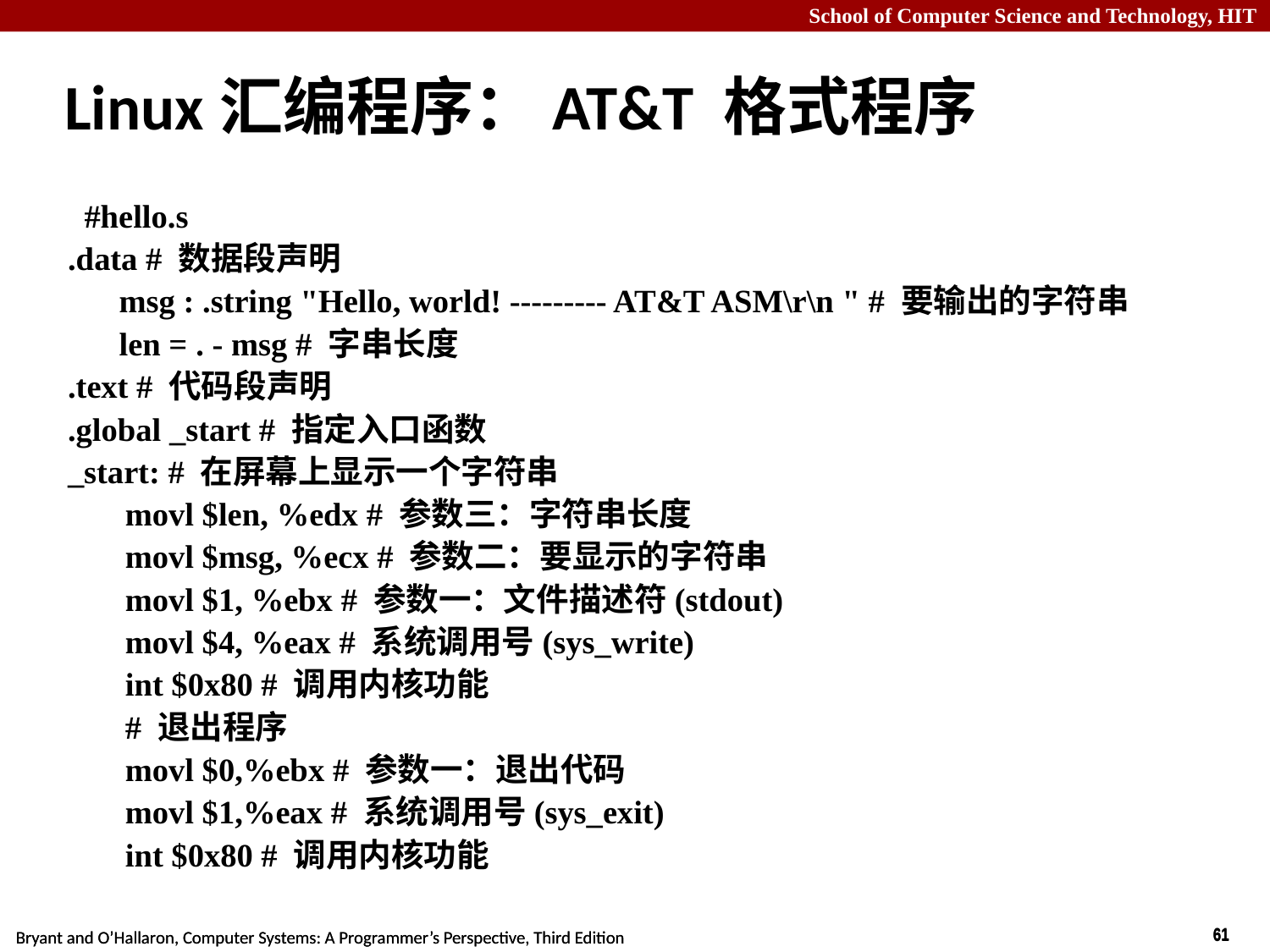

# Linux汇编程序：AT&T 格式程序
  #hello.s
.data # 数据段声明
msg : .string "Hello, world! --------- AT&T ASM\r\n " # 要输出的字符串
len = . - msg # 字串长度
.text # 代码段声明
.global _start # 指定入口函数
_start: # 在屏幕上显示一个字符串
movl $len, %edx # 参数三：字符串长度
movl $msg, %ecx # 参数二：要显示的字符串
movl $1, %ebx # 参数一：文件描述符(stdout)
movl $4, %eax # 系统调用号(sys_write)
int $0x80 # 调用内核功能
# 退出程序
movl $0,%ebx # 参数一：退出代码
movl $1,%eax # 系统调用号(sys_exit)
int $0x80 # 调用内核功能